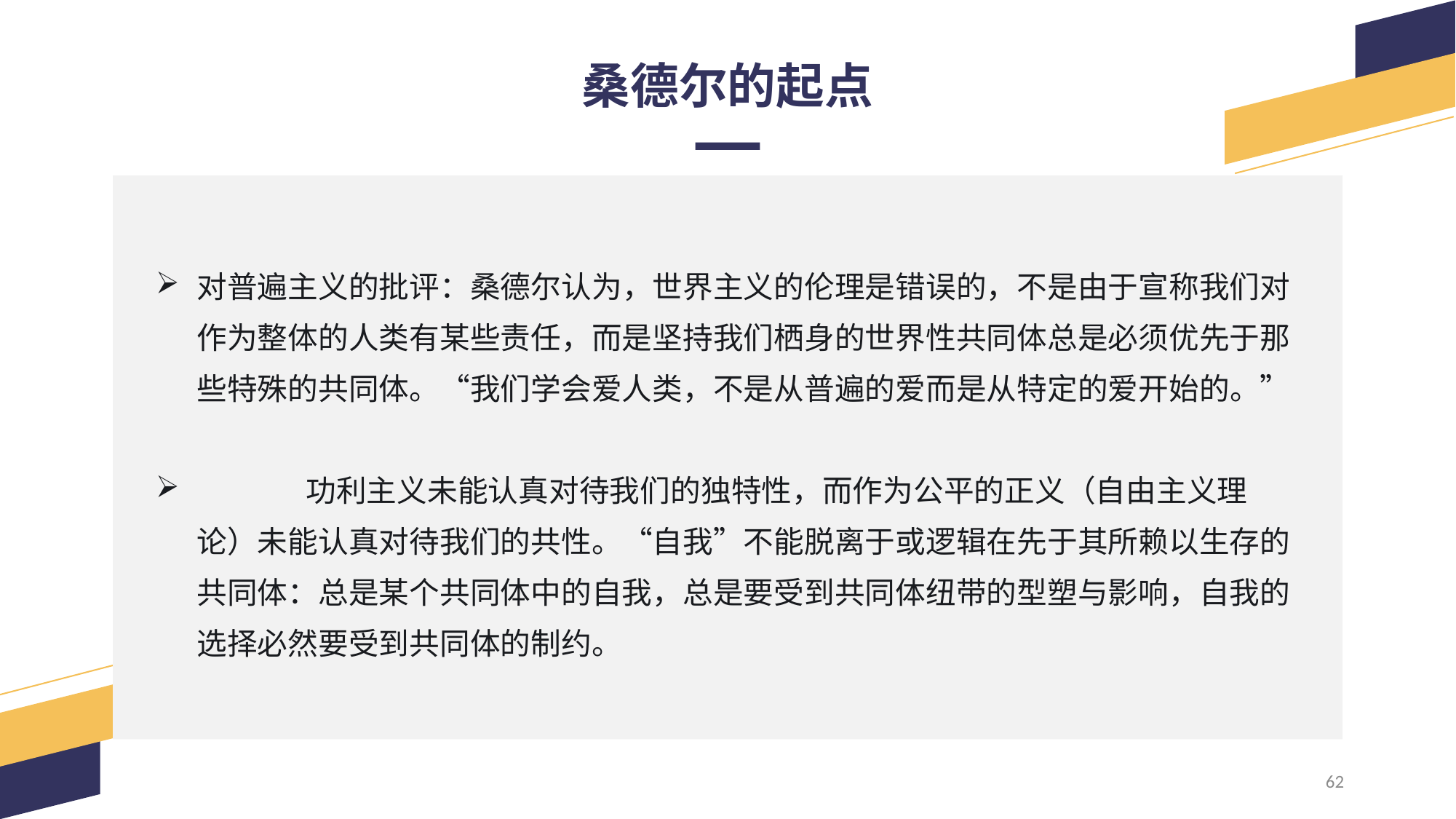

桑德尔的起点

对普遍主义的批评：桑德尔认为，世界主义的伦理是错误的，不是由于宣称我们对作为整体的人类有某些责任，而是坚持我们栖身的世界性共同体总是必须优先于那些特殊的共同体。“我们学会爱人类，不是从普遍的爱而是从特定的爱开始的。”

	功利主义未能认真对待我们的独特性，而作为公平的正义（自由主义理论）未能认真对待我们的共性。“自我”不能脱离于或逻辑在先于其所赖以生存的共同体：总是某个共同体中的自我，总是要受到共同体纽带的型塑与影响，自我的选择必然要受到共同体的制约。

62